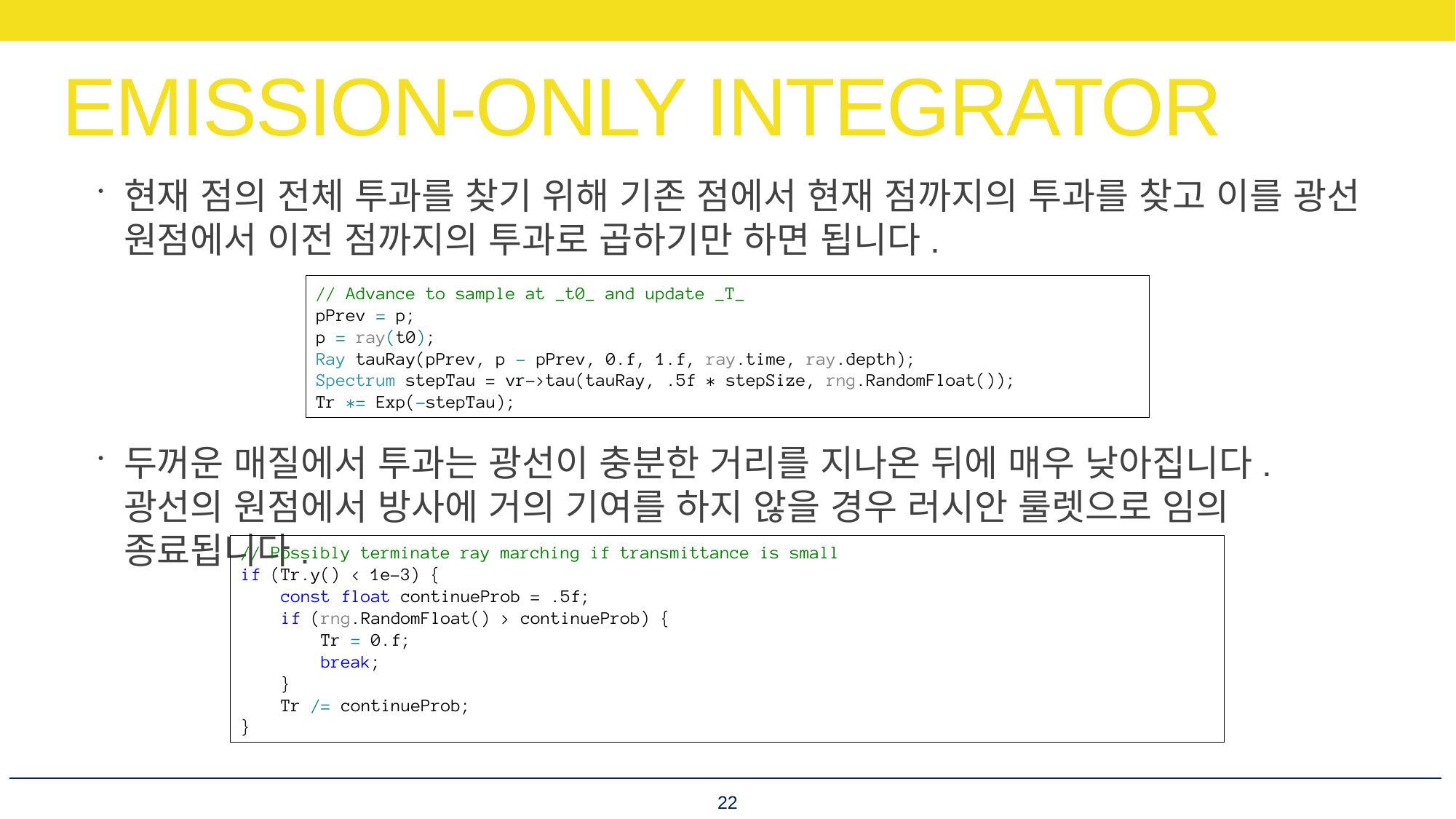

# EMISSION-ONLY INTEGRATOR
현재 점의 전체 투과를 찾기 위해 기존 점에서 현재 점까지의 투과를 찾고 이를 광선
원점에서 이전 점까지의 투과로 곱하기만 하면 됩니다.

두꺼운 매질에서 투과는 광선이 충분한 거리를 지나온 뒤에 매우 낮아집니다.
광선의 원점에서 방사에 거의 기여를 하지 않을 경우 러시안 룰렛으로 임의 종료됩니다.

// Advance to sample at _t0_ and update _T_
pPrev = p;
p = ray(t0);
Ray tauRay(pPrev, p - pPrev, 0.f, 1.f, ray.time, ray.depth);
Spectrum stepTau = vr->tau(tauRay, .5f * stepSize, rng.RandomFloat());
Tr *= Exp(-stepTau);
// Possibly terminate ray marching if transmittance is small
if (Tr.y() < 1e-3) {
    const float continueProb = .5f;
    if (rng.RandomFloat() > continueProb) {
        Tr = 0.f;
        break;
    }
    Tr /= continueProb;
}
22